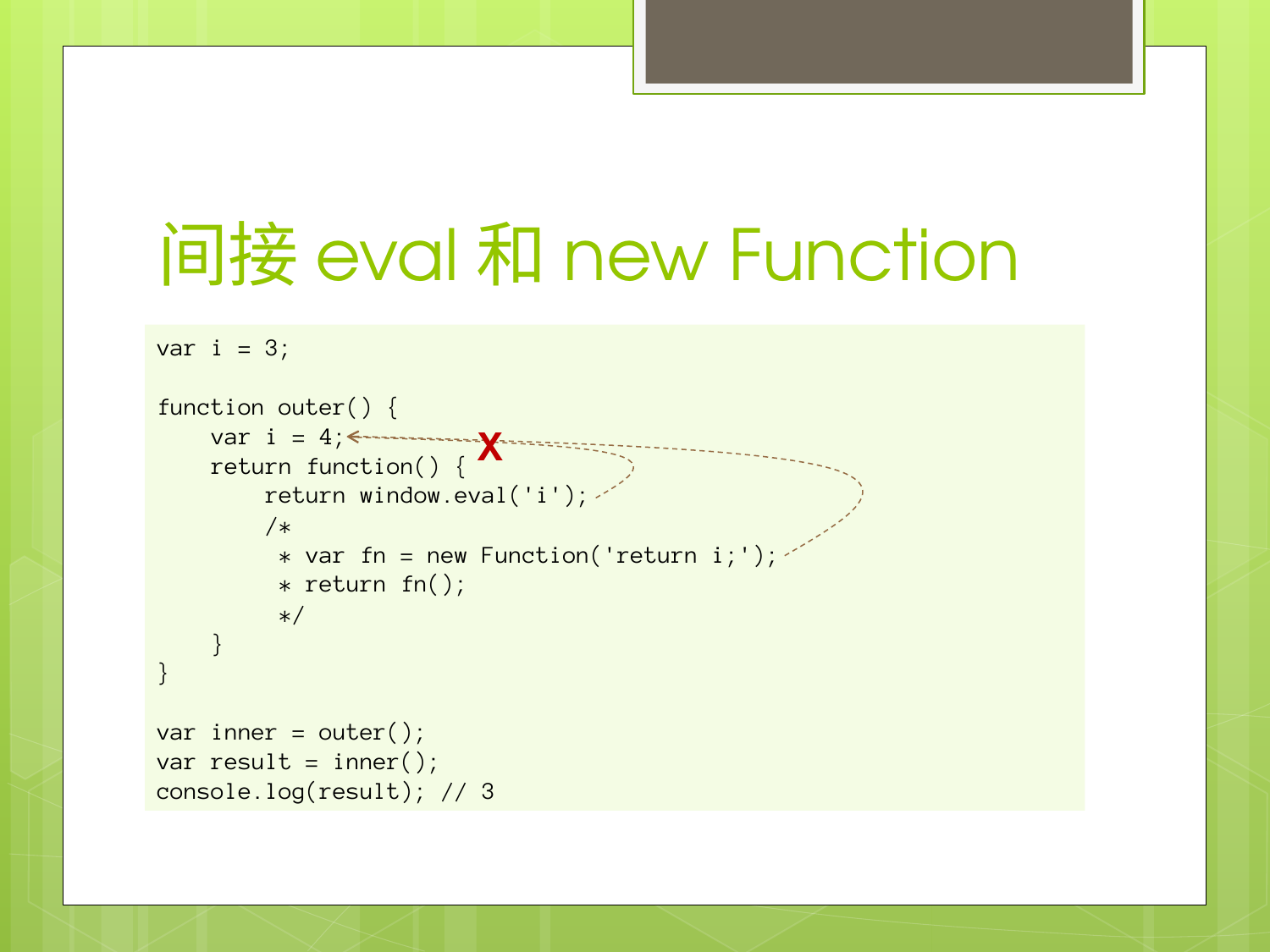

# 间接eval和new Function
var i = 3;

function outer() {
    var i = 4;
    return function() {
        return window.eval('i');
        /*
         * var fn = new Function('return i;');
         * return fn();
         */
    }
}

var inner = outer();
var result = inner();
console.log(result); // 3
X